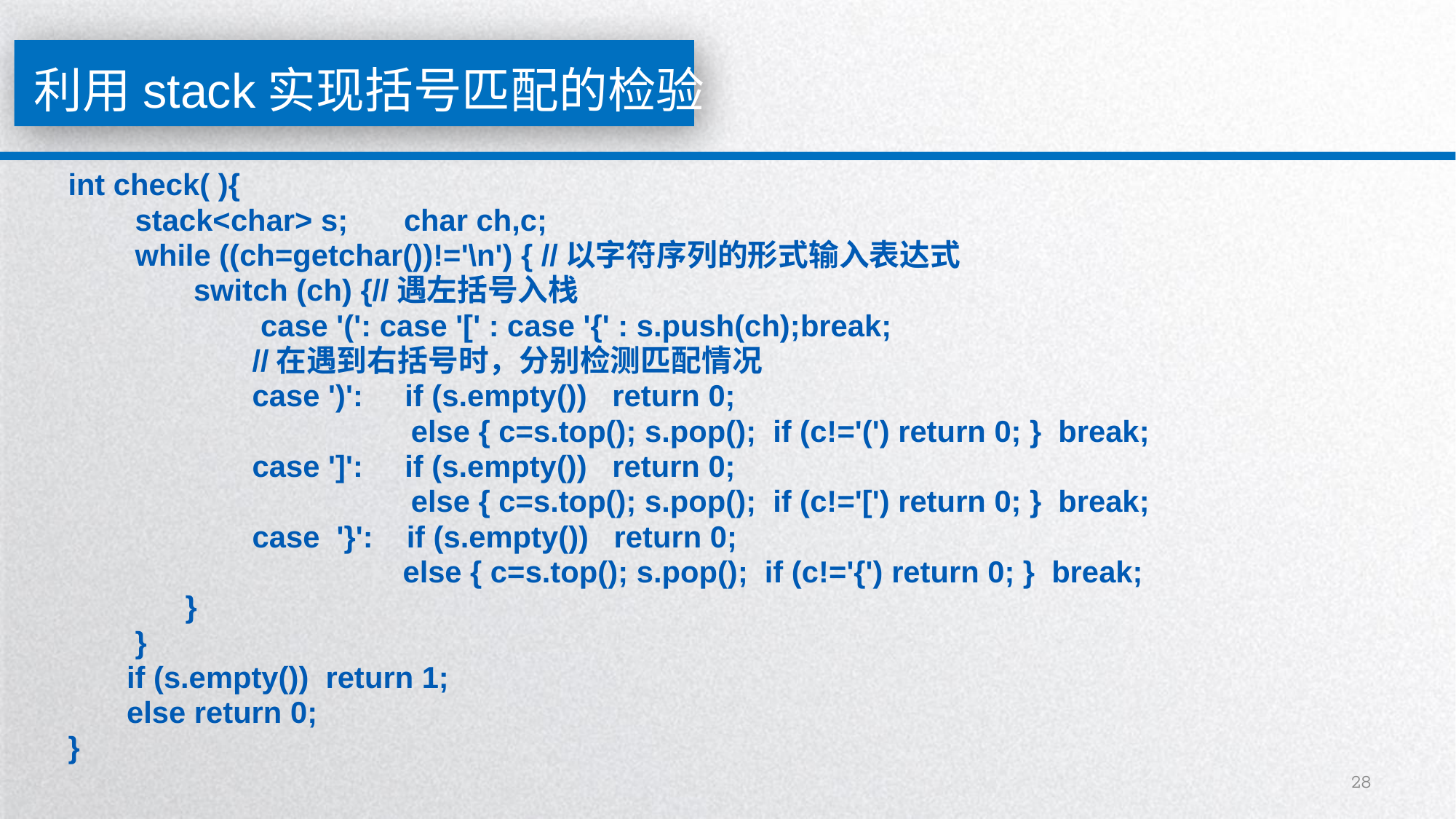

利用stack实现括号匹配的检验
int check( ){
        stack<char> s;	 char ch,c;
        while ((ch=getchar())!='\n') { //以字符序列的形式输入表达式
               switch (ch) {//遇左括号入栈
                       case '(': case '[' : case '{' : s.push(ch);break;
                      //在遇到右括号时，分别检测匹配情况
                      case ')':     if (s.empty())   return 0;
                                         else { c=s.top(); s.pop();  if (c!='(') return 0; }  break;
                      case ']':     if (s.empty())   return 0;
                                         else { c=s.top(); s.pop();  if (c!='[') return 0; }  break;
                      case  '}':    if (s.empty())   return 0;
                                        else { c=s.top(); s.pop();  if (c!='{') return 0; }  break;
              }
        }
       if (s.empty())  return 1;
       else return 0;
}
28